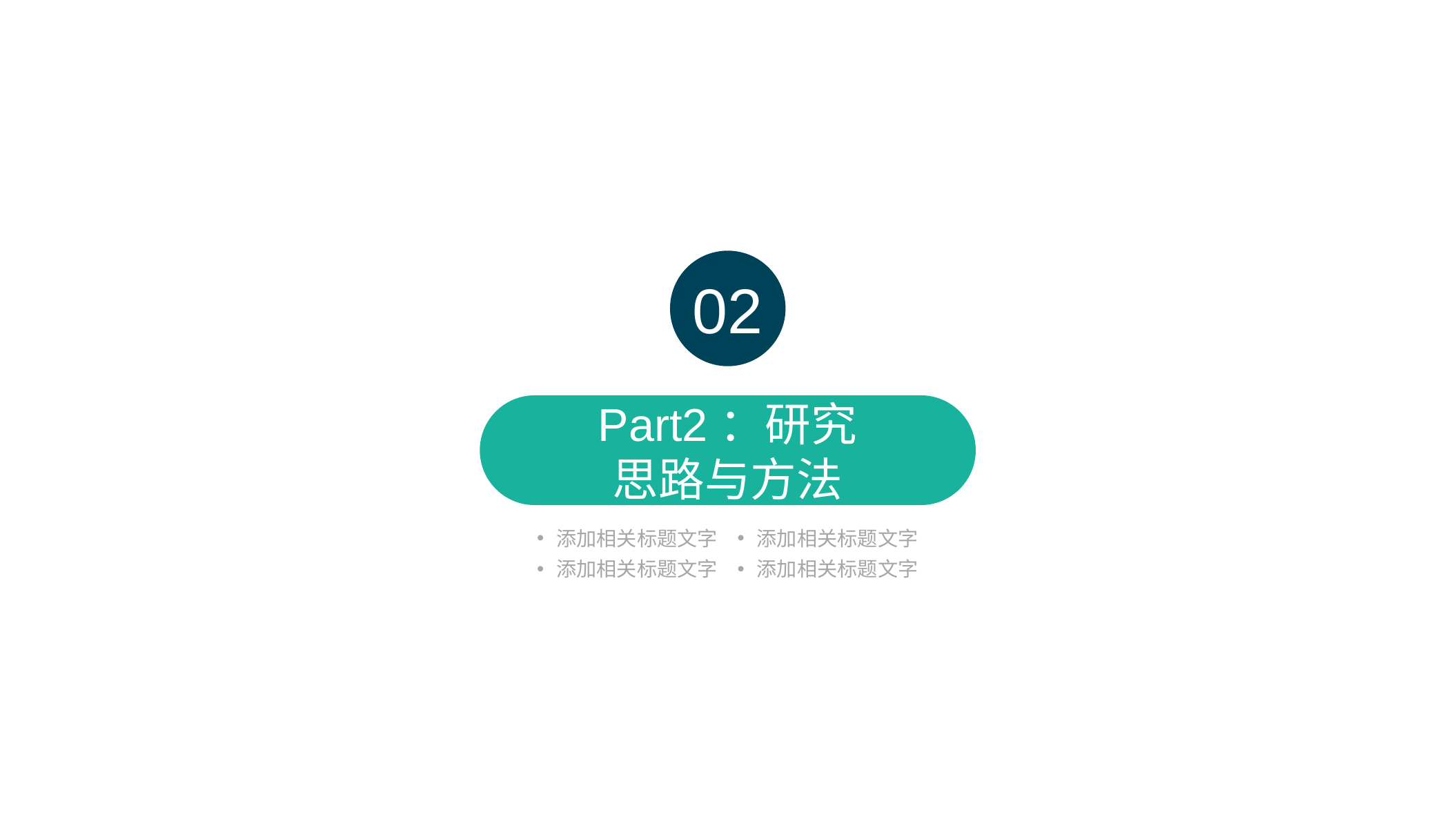

02
Part2：研究思路与方法

添加相关标题文字
添加相关标题文字
添加相关标题文字
添加相关标题文字